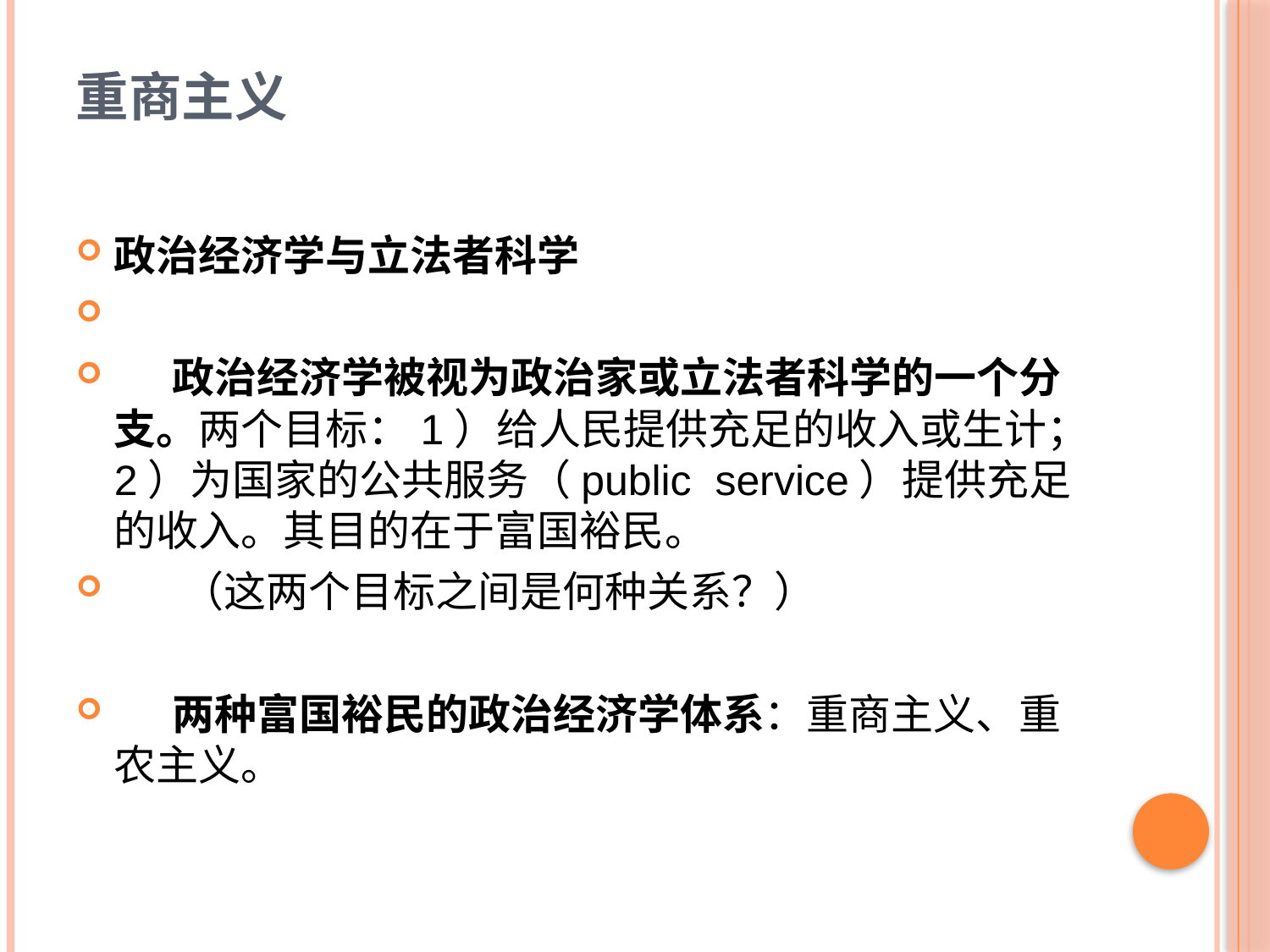

# 重商主义
政治经济学与立法者科学

     政治经济学被视为政治家或立法者科学的一个分支。两个目标：1）给人民提供充足的收入或生计；2）为国家的公共服务（public  service）提供充足的收入。其目的在于富国裕民。
      （这两个目标之间是何种关系？）

     两种富国裕民的政治经济学体系：重商主义、重农主义。